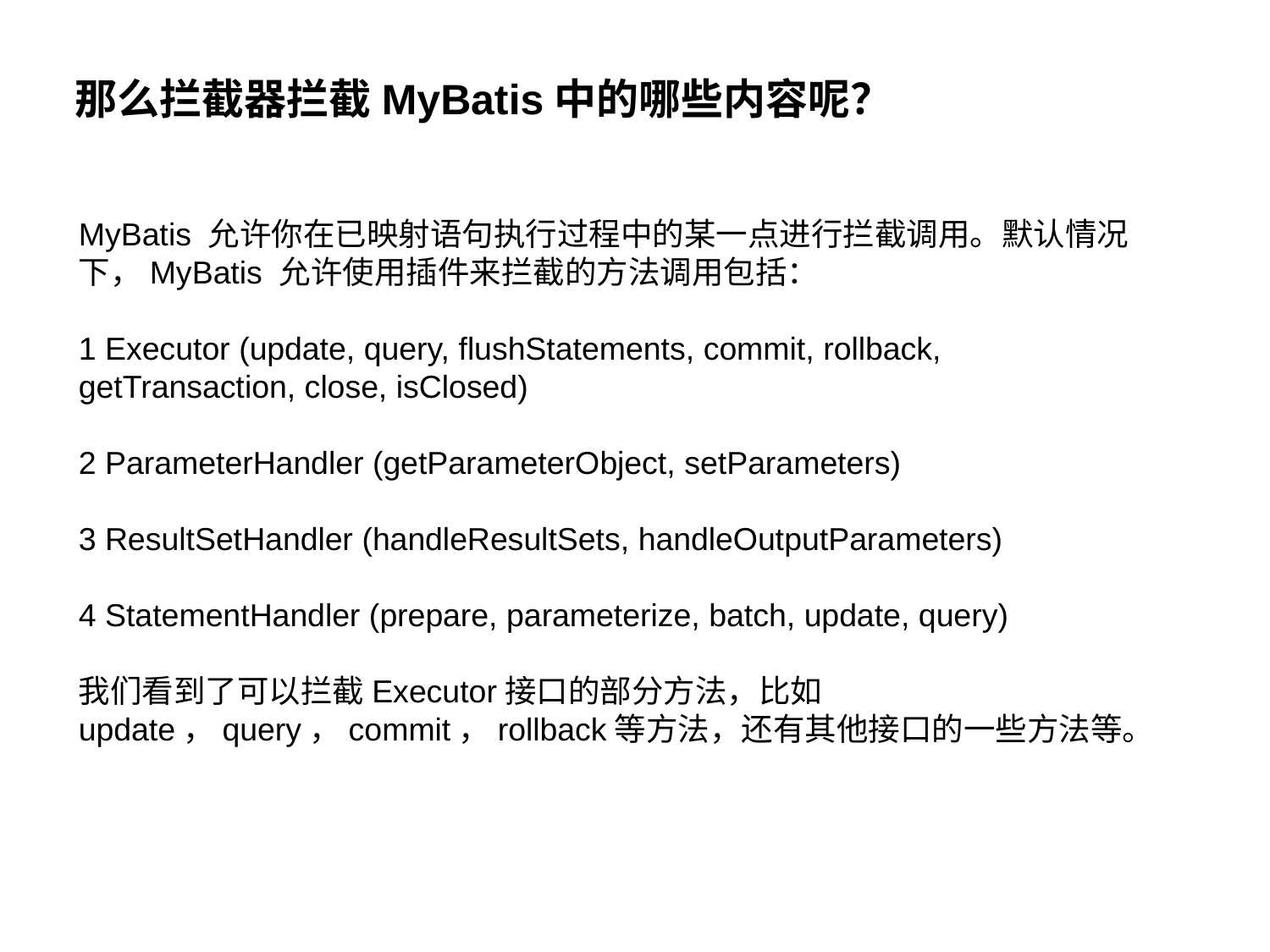

那么拦截器拦截MyBatis中的哪些内容呢？
MyBatis 允许你在已映射语句执行过程中的某一点进行拦截调用。默认情况下，MyBatis 允许使用插件来拦截的方法调用包括：

1 Executor (update, query, flushStatements, commit, rollback, getTransaction, close, isClosed)

2 ParameterHandler (getParameterObject, setParameters)

3 ResultSetHandler (handleResultSets, handleOutputParameters)

4 StatementHandler (prepare, parameterize, batch, update, query)

我们看到了可以拦截Executor接口的部分方法，比如update，query，commit，rollback等方法，还有其他接口的一些方法等。